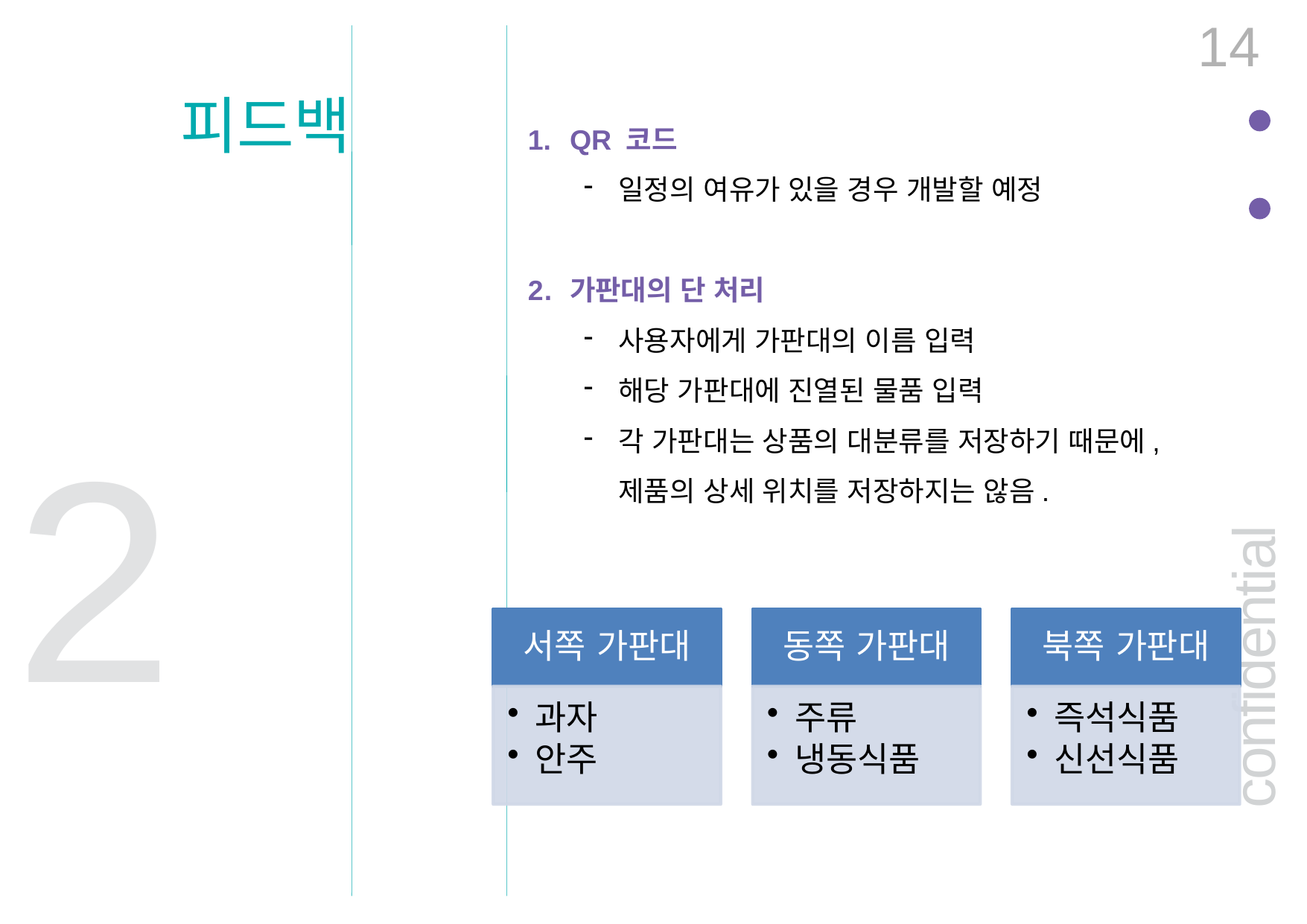

14

피드백
QR 코드
일정의 여유가 있을 경우 개발할 예정

가판대의 단 처리
사용자에게 가판대의 이름 입력
해당 가판대에 진열된 물품 입력
각 가판대는 상품의 대분류를 저장하기 때문에,
제품의 상세 위치를 저장하지는 않음.

2
서쪽 가판대
과자
안주
동쪽 가판대
주류
냉동식품
북쪽 가판대
즉석식품
신선식품
confidential